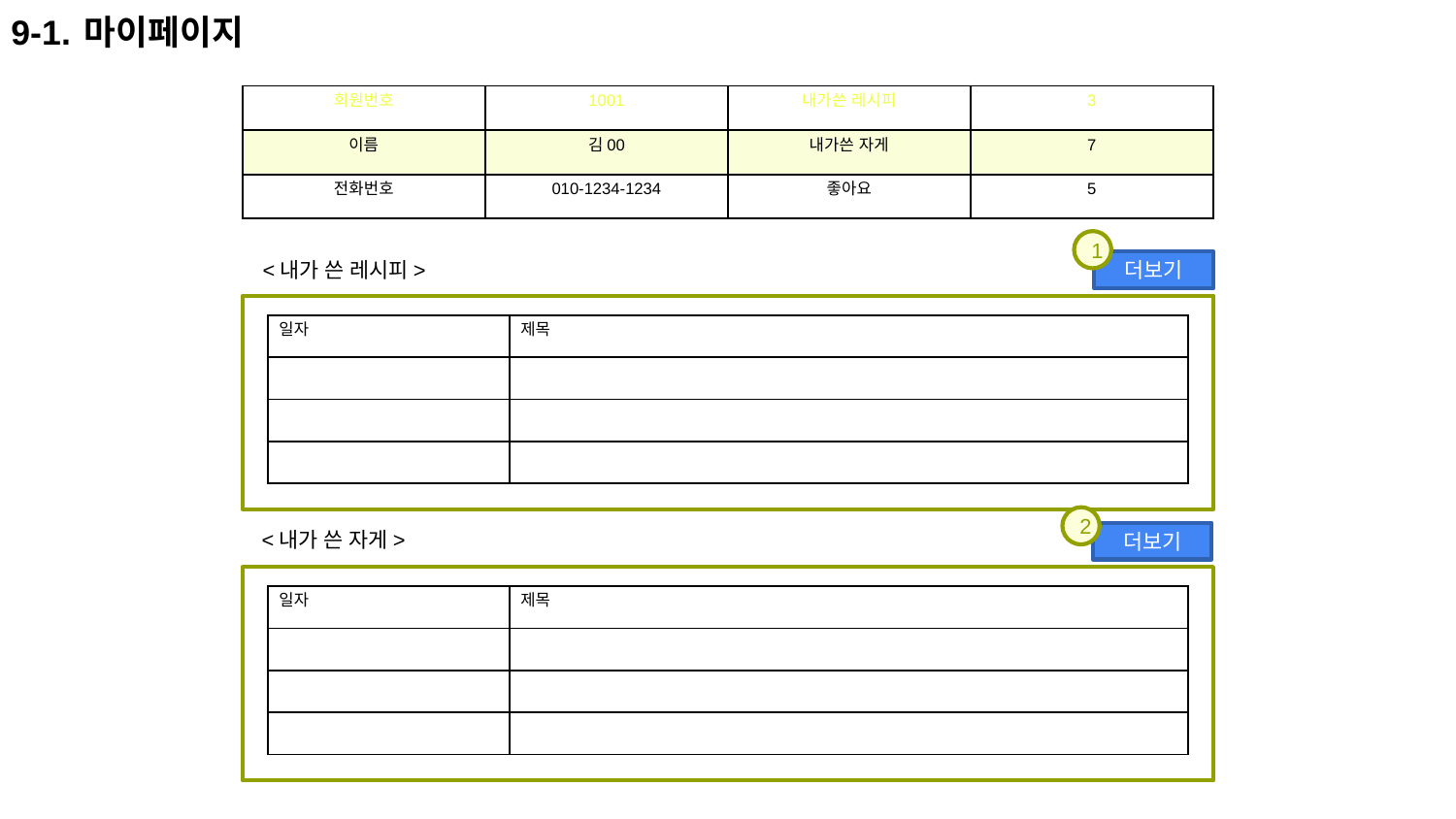

9-1. 마이페이지
| 회원번호 | 1001 | 내가쓴 레시피 | 3 |
| --- | --- | --- | --- |
| 이름 | 김00 | 내가쓴 자게 | 7 |
| 전화번호 | 010-1234-1234 | 좋아요 | 5 |
1
<내가 쓴 레시피>
더보기

| 일자 | 제목 |
| --- | --- |
|  |  |
|  |  |
|  |  |
2
<내가 쓴 자게>
더보기

| 일자 | 제목 |
| --- | --- |
|  |  |
|  |  |
|  |  |